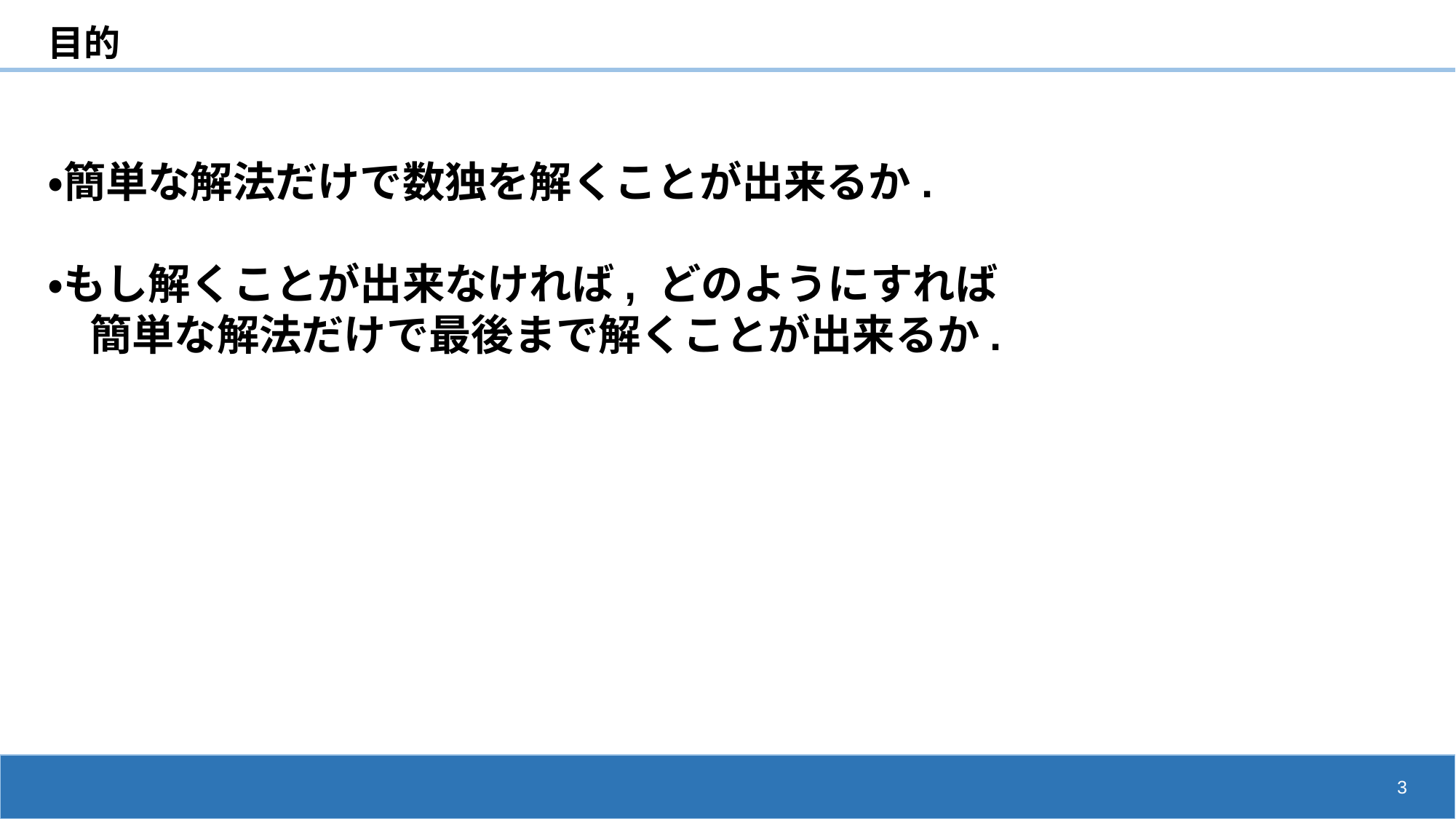

目的
・簡単な解法だけで数独を解くことが出来るか.

・もし解くことが出来なければ, どのようにすれば
　簡単な解法だけで最後まで解くことが出来るか.

3